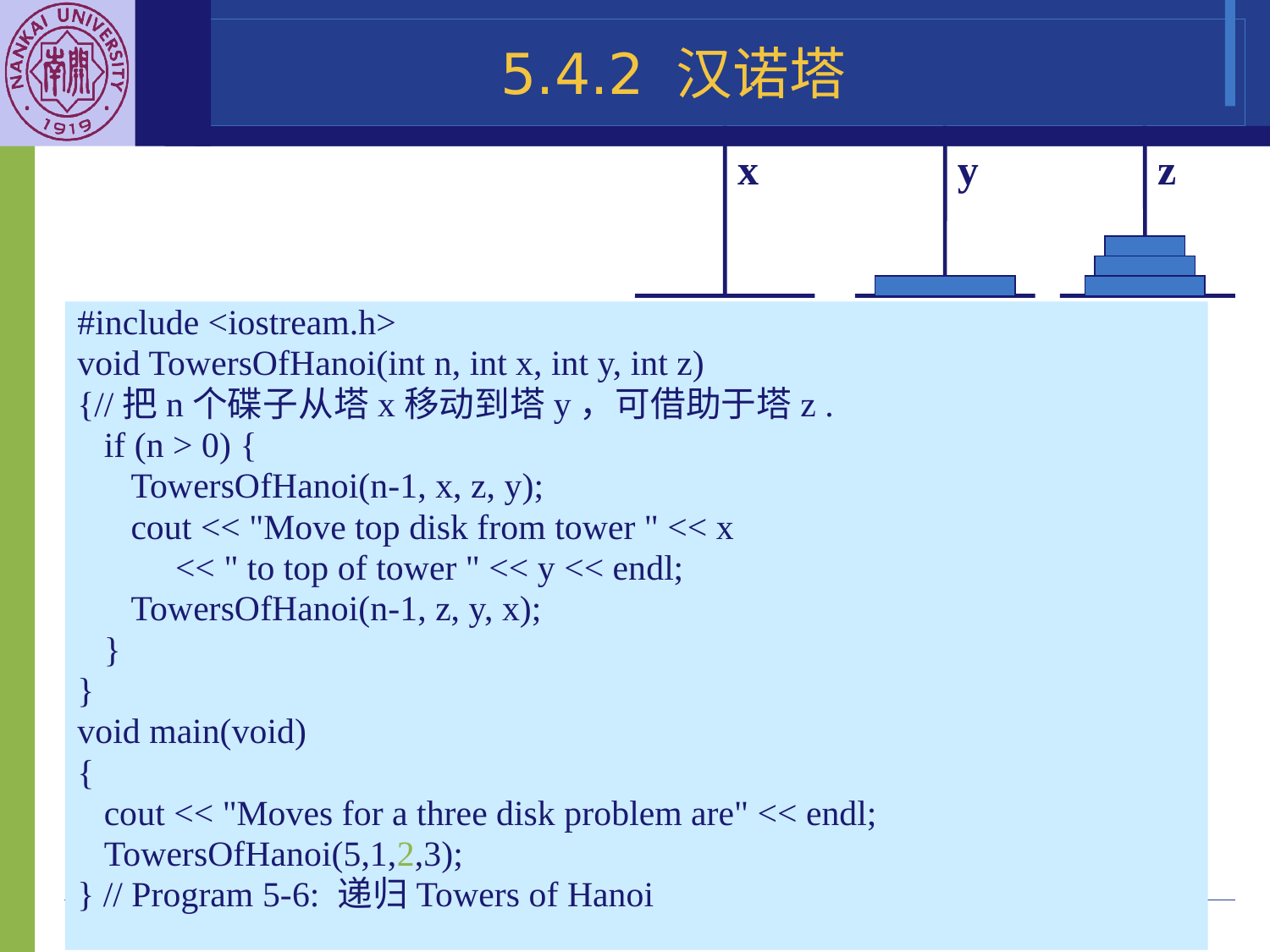

# 5.4.2 汉诺塔

x
y
z

#include <iostream.h>
void TowersOfHanoi(int n, int x, int y, int z)
{//把n个碟子从塔x移动到塔y，可借助于塔z .
   if (n > 0) {
      TowersOfHanoi(n-1, x, z, y);
      cout << "Move top disk from tower " << x
           << " to top of tower " << y << endl;
      TowersOfHanoi(n-1, z, y, x);
   }
}
void main(void)
{
   cout << "Moves for a three disk problem are" << endl;
   TowersOfHanoi(5,1,2,3);
} // Program 5-6: 递归Towers of Hanoi
23